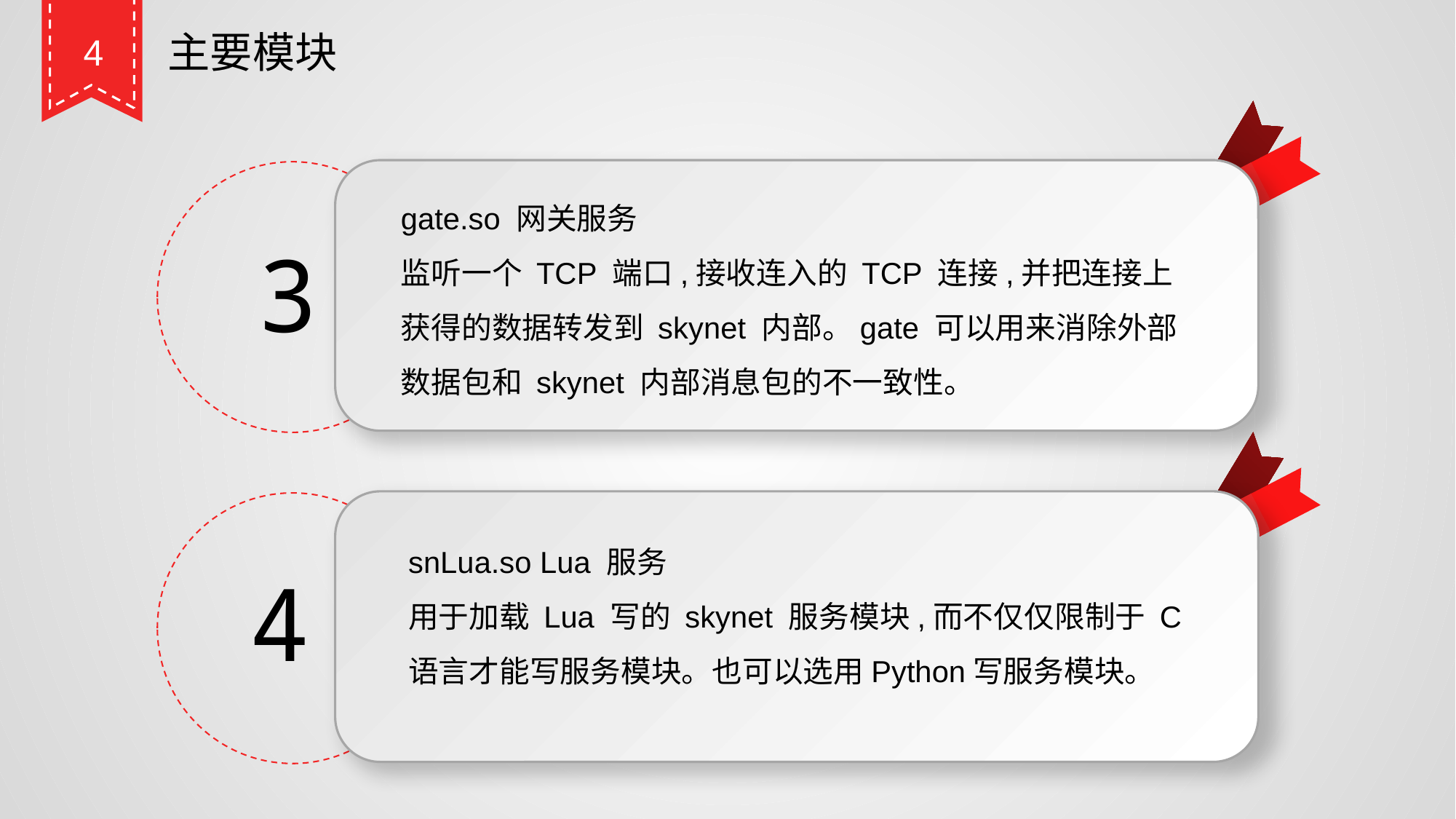

主要模块
4

gate.so 网关服务
监听一个 TCP 端口,接收连入的 TCP 连接,并把连接上获得的数据转发到 skynet 内部。gate 可以用来消除外部数据包和 skynet 内部消息包的不一致性。
3

snLua.so Lua 服务
用于加载 Lua 写的 skynet 服务模块,而不仅仅限制于 C 语言才能写服务模块。也可以选用Python写服务模块。
4